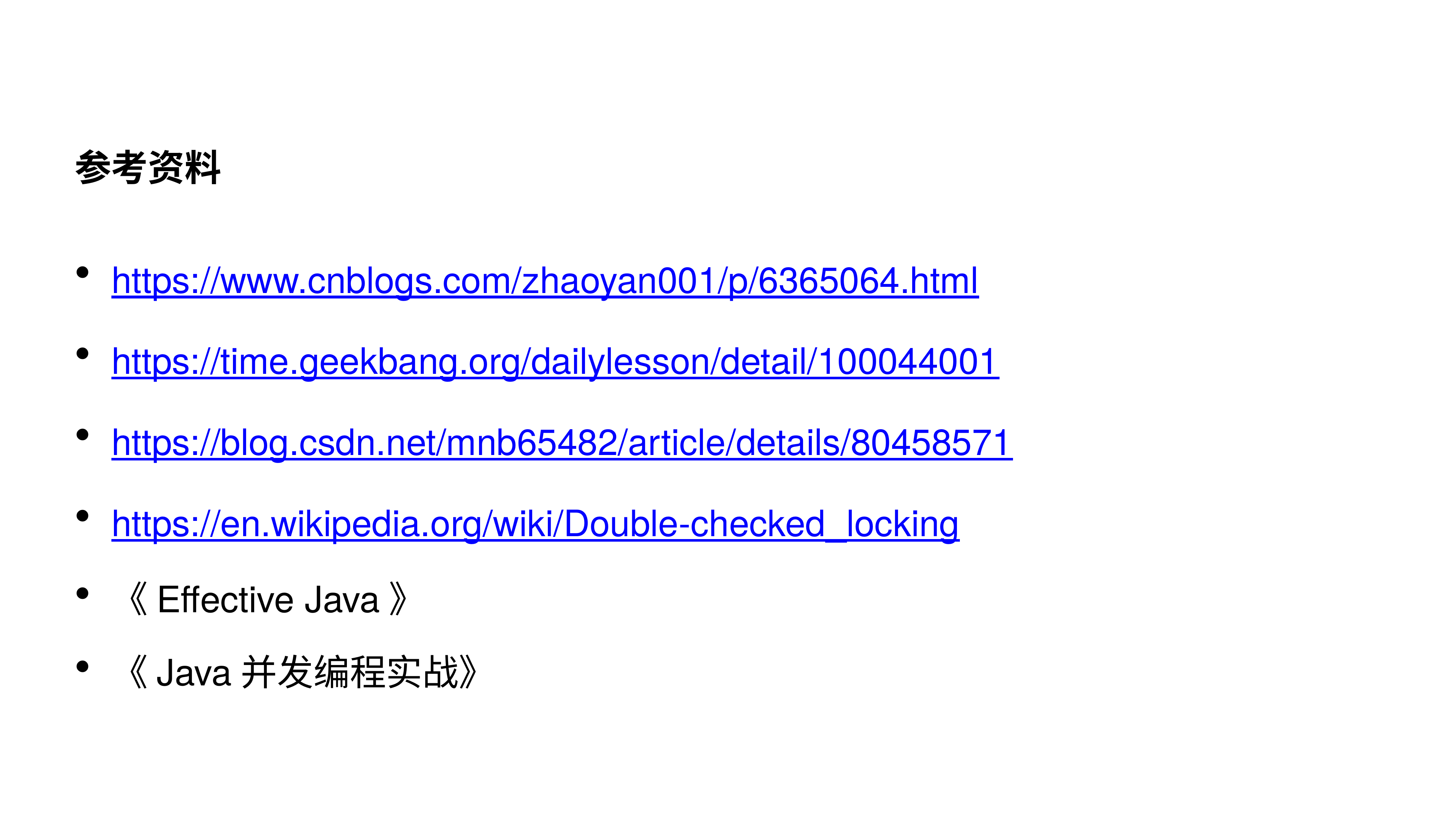

#
参考资料
https://www.cnblogs.com/zhaoyan001/p/6365064.html
https://time.geekbang.org/dailylesson/detail/100044001
https://blog.csdn.net/mnb65482/article/details/80458571
https://en.wikipedia.org/wiki/Double-checked_locking
《Effective Java》
《Java并发编程实战》